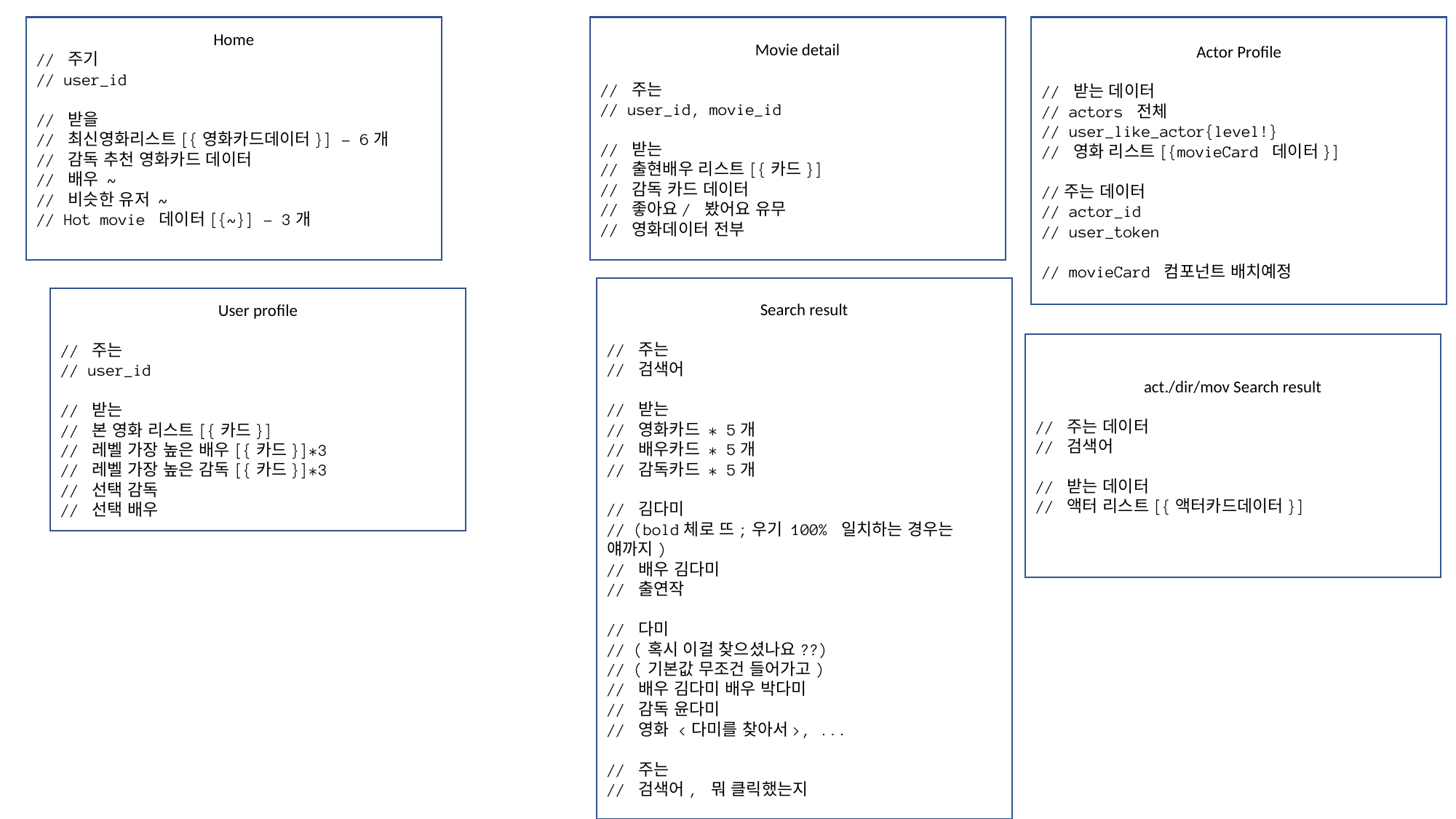

Home
// 주기
// user_id
// 받을
// 최신영화리스트[{영화카드데이터}] - 6개
// 감독 추천 영화카드 데이터
// 배우 ~
// 비슷한 유저 ~
// Hot movie 데이터[{~}] - 3개

Movie detail

// 주는
// user_id, movie_id
// 받는
// 출현배우 리스트[{카드}]
// 감독 카드 데이터
// 좋아요/ 봤어요 유무
// 영화데이터 전부
Actor Profile

// 받는 데이터
// actors 전체
// user_like_actor{level!}
// 영화 리스트[{movieCard 데이터}]
//주는 데이터
// actor_id
// user_token
// movieCard 컴포넌트 배치예정
Search result

// 주는
// 검색어
// 받는
// 영화카드 * 5개
// 배우카드 * 5개
// 감독카드 * 5개
// 김다미
// (bold체로 뜨;우기 100% 일치하는 경우는 얘까지)
// 배우 김다미
// 출연작
// 다미
// (혹시 이걸 찾으셨나요??)
// (기본값 무조건 들어가고)
// 배우 김다미 배우 박다미
// 감독 윤다미
// 영화 <다미를 찾아서>, ...
// 주는
// 검색어, 뭐 클릭했는지
User profile

// 주는
// user_id
// 받는
// 본 영화 리스트[{카드}]
// 레벨 가장 높은 배우[{카드}]*3
// 레벨 가장 높은 감독[{카드}]*3
// 선택 감독
// 선택 배우
act./dir/mov Search result

// 주는 데이터
// 검색어
// 받는 데이터
// 액터 리스트[{액터카드데이터}]